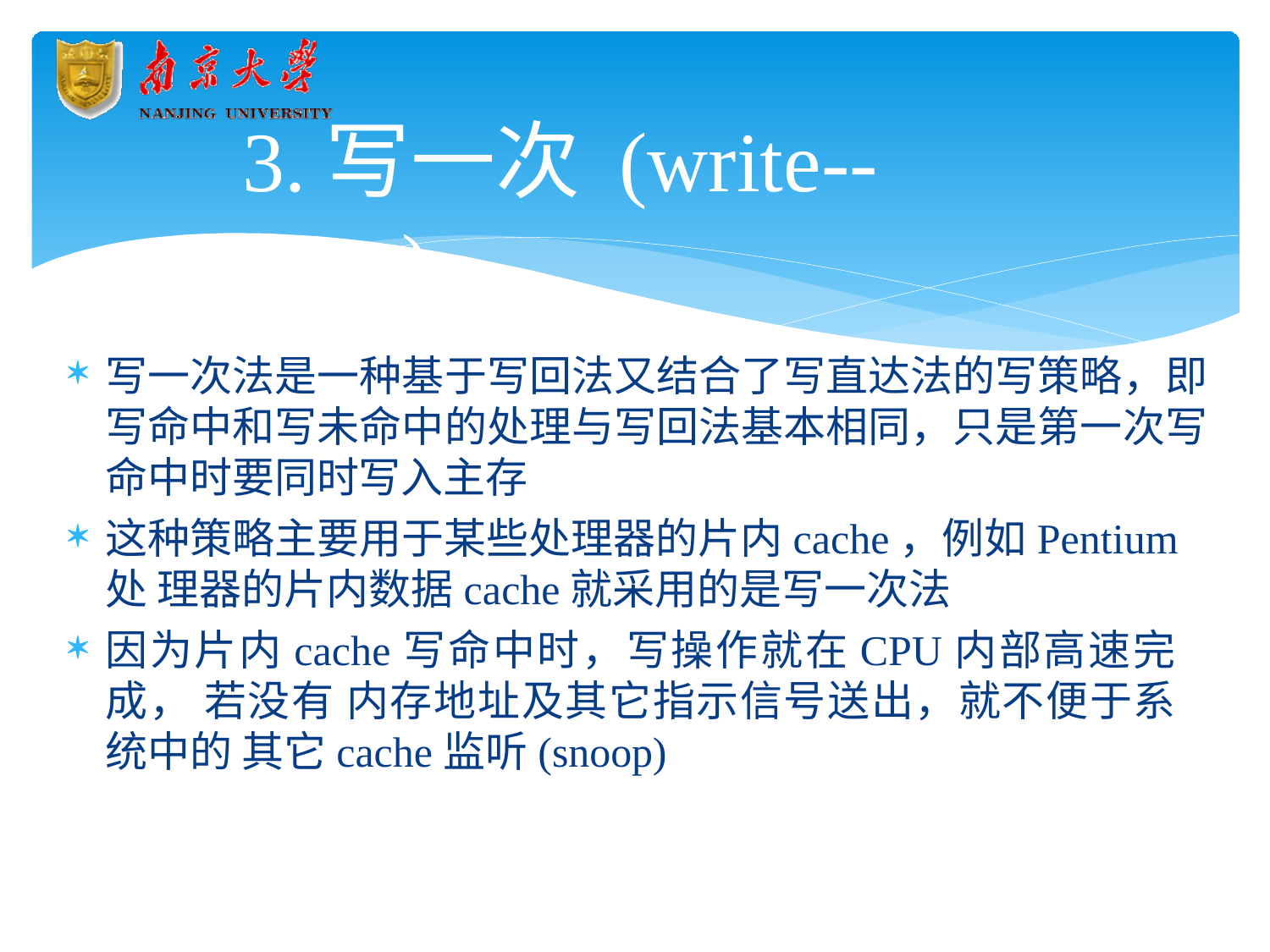

# 3.写一次 (write--once)
写一次法是一种基于写回法又结合了写直达法的写策略，即 写命中和写未命中的处理与写回法基本相同，只是第一次写 命中时要同时写入主存
这种策略主要用于某些处理器的片内cache，例如Pentium处 理器的片内数据cache就采用的是写一次法
因为片内cache写命中时，写操作就在CPU内部高速完成， 若没有 内存地址及其它指示信号送出，就不便于系统中的 其它cache监听(snoop)